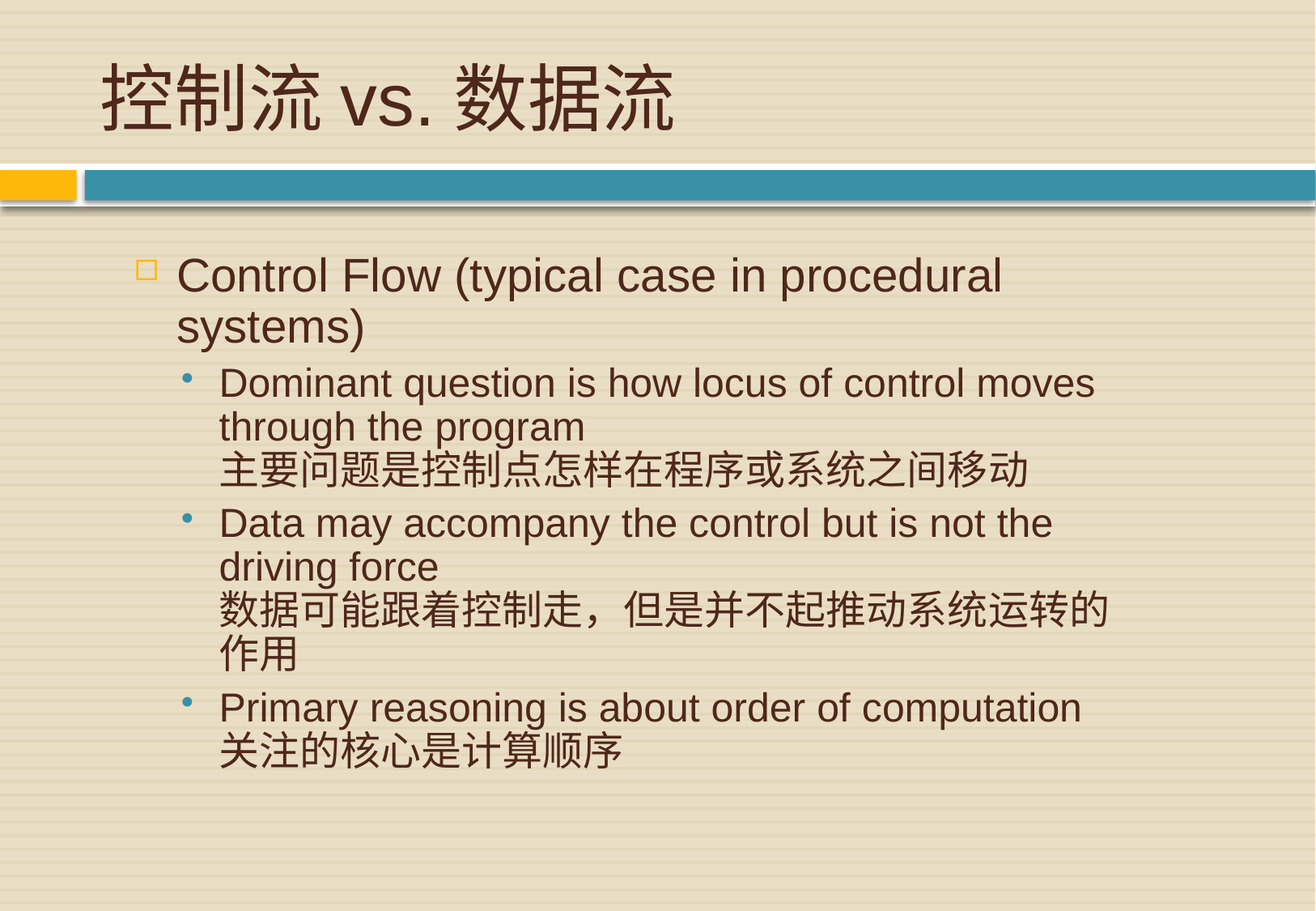

# 控制流vs.数据流
Control Flow (typical case in procedural systems)
Dominant question is how locus of control moves through the program
主要问题是控制点怎样在程序或系统之间移动
Data may accompany the control but is not the driving force
数据可能跟着控制走，但是并不起推动系统运转的作用
Primary reasoning is about order of computation
关注的核心是计算顺序